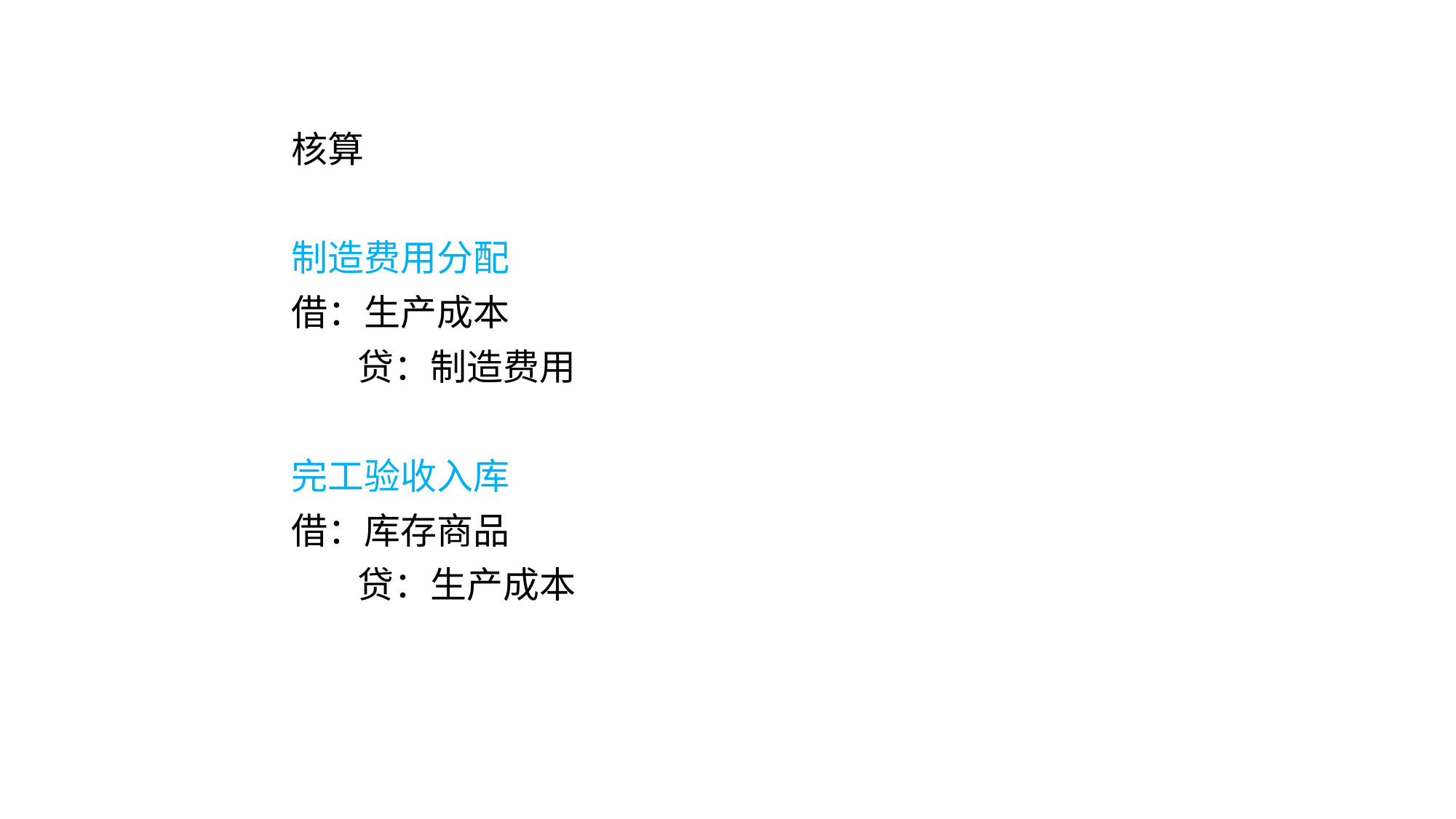

核算

制造费用分配
借：生产成本
       贷：制造费用

完工验收入库
借：库存商品
       贷：生产成本